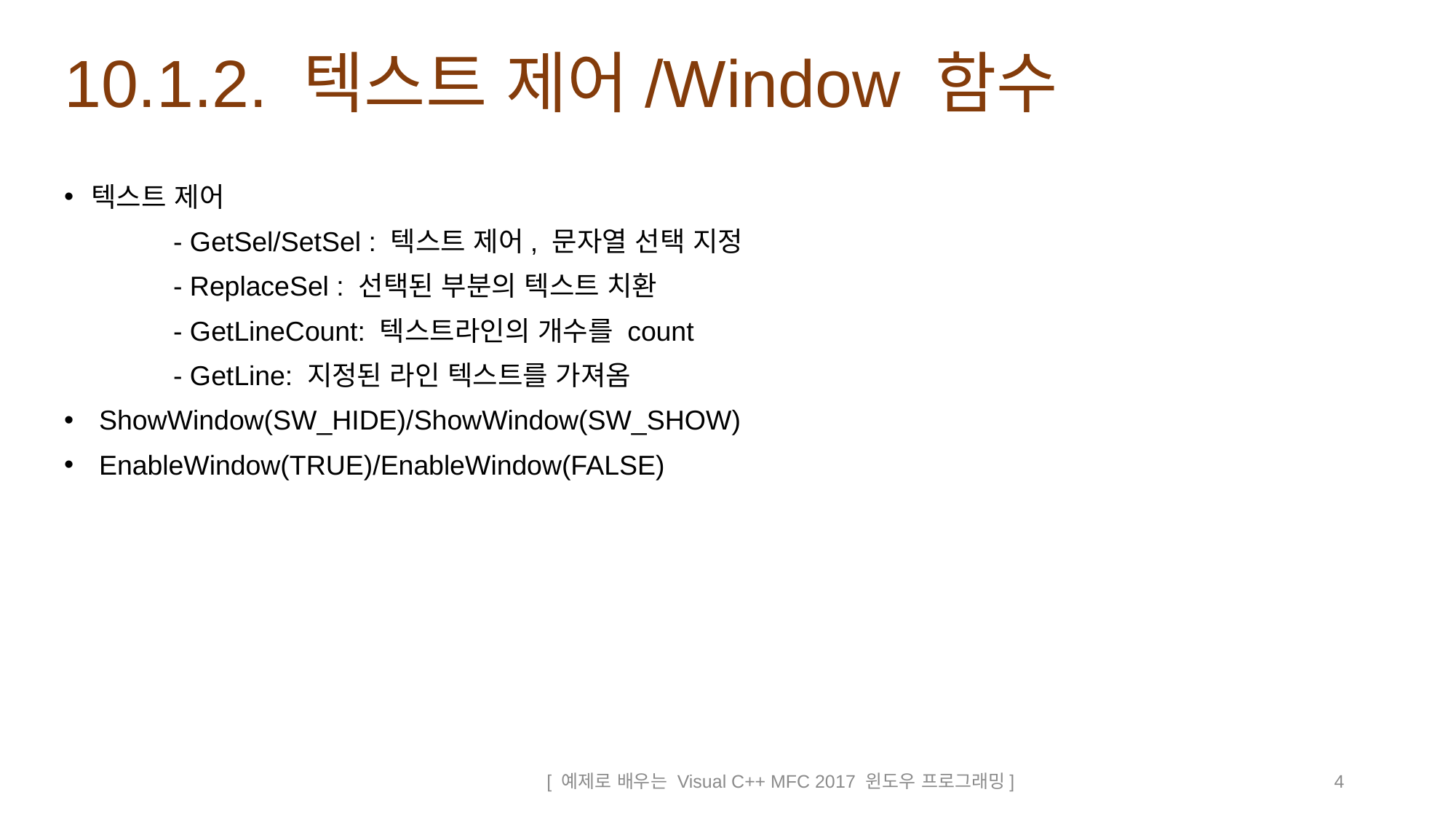

# 10.1.2. 텍스트 제어/Window 함수

텍스트 제어
	- GetSel/SetSel : 텍스트 제어, 문자열 선택 지정
	- ReplaceSel : 선택된 부분의 텍스트 치환
	- GetLineCount: 텍스트라인의 개수를 count
	- GetLine: 지정된 라인 텍스트를 가져옴
 ShowWindow(SW_HIDE)/ShowWindow(SW_SHOW)
 EnableWindow(TRUE)/EnableWindow(FALSE)

[ 예제로 배우는 Visual C++ MFC 2017 윈도우 프로그래밍]
4